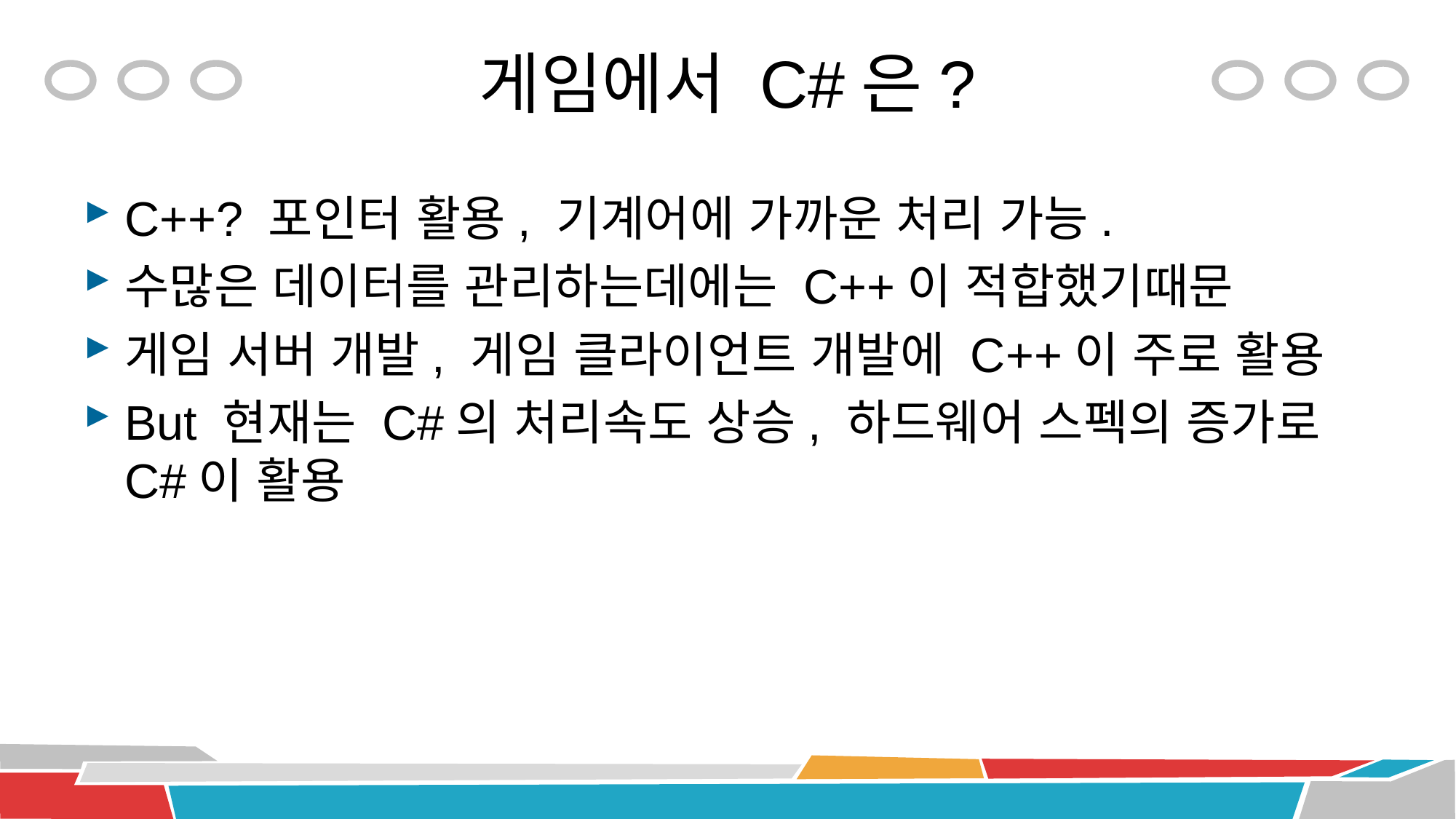

# 게임에서 C#은?
C++? 포인터 활용, 기계어에 가까운 처리 가능.
수많은 데이터를 관리하는데에는 C++이 적합했기때문
게임 서버 개발, 게임 클라이언트 개발에 C++이 주로 활용
But 현재는 C#의 처리속도 상승, 하드웨어 스펙의 증가로 C#이 활용